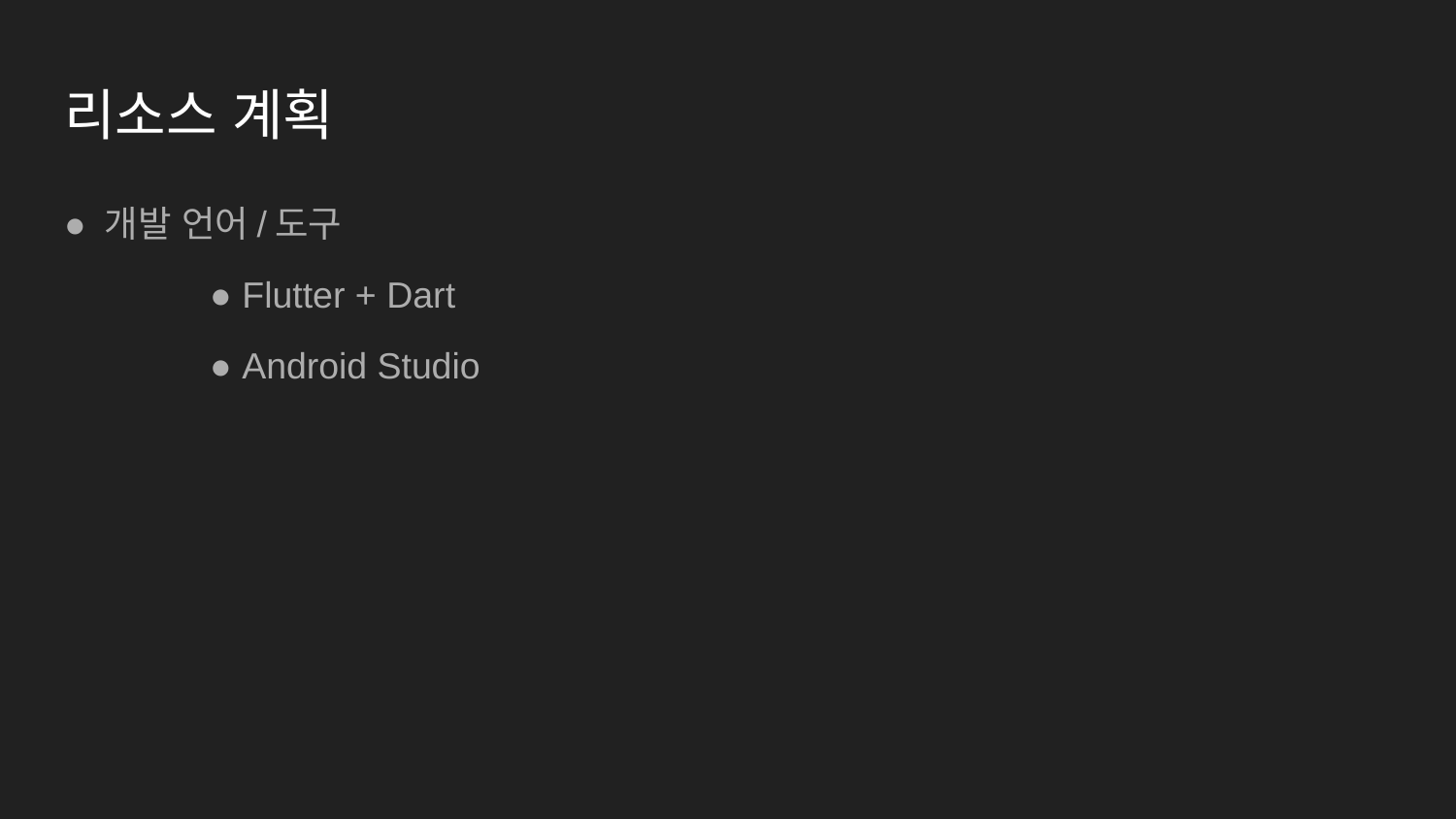

# 리소스 계획
● 개발 언어/도구
	● Flutter + Dart
	● Android Studio